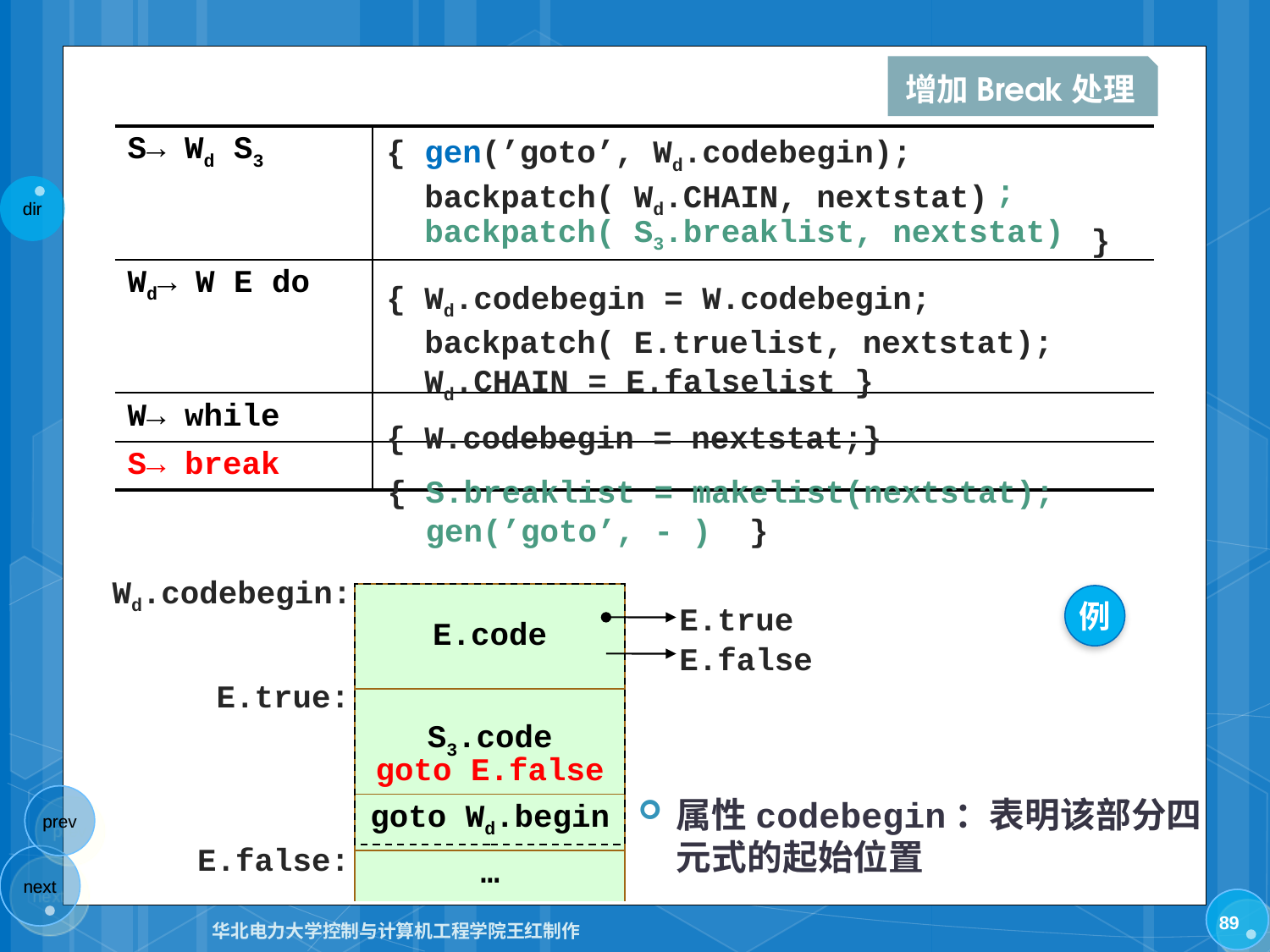

增加Break处理
{ gen(’goto’, Wd.codebegin);
  backpatch( Wd.CHAIN, nextstat)
                                     }
| S→ Wd S3 |  |
| --- | --- |
| Wd→ W E do |  |
| W→ while |  |
| S→ break |  |
                                ;
  backpatch( S3.breaklist, nextstat)
{ Wd.codebegin = W.codebegin;
  backpatch( E.truelist, nextstat);
  Wd.CHAIN = E.falselist }
{ W.codebegin = nextstat;}
{ S.breaklist = makelist(nextstat);
  gen(’goto’, - )  }
Wd.codebegin:
| E.code |
| --- |
| S3.code |
| goto Wd.begin |
| … |

例
E.true

E.false

E.true:
goto E.false
属性codebegin：表明该部分四元式的起始位置
E.false:
89
华北电力大学控制与计算机工程学院王红制作